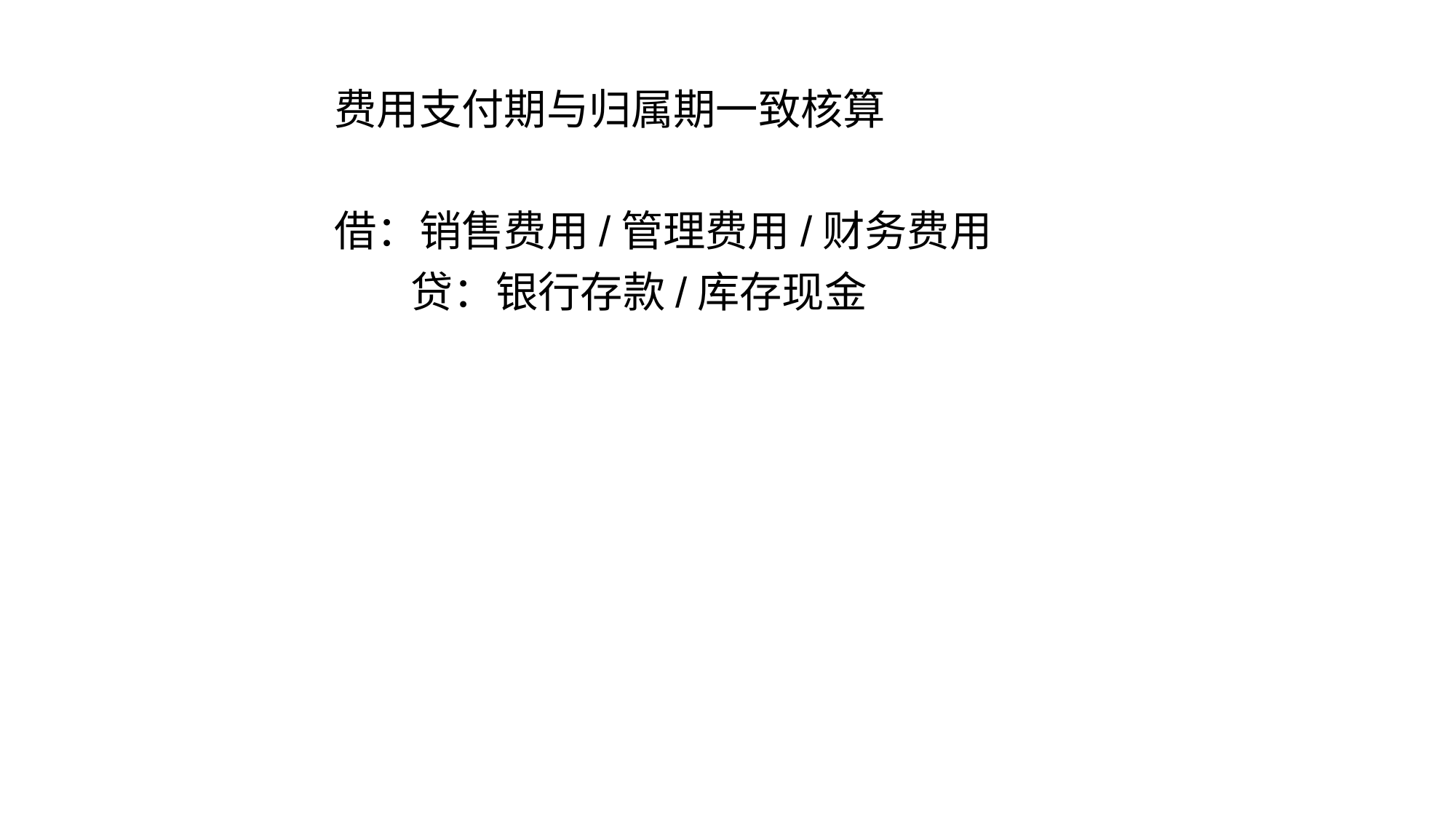

费用支付期与归属期一致核算

借：销售费用/管理费用/财务费用
       贷：银行存款/库存现金